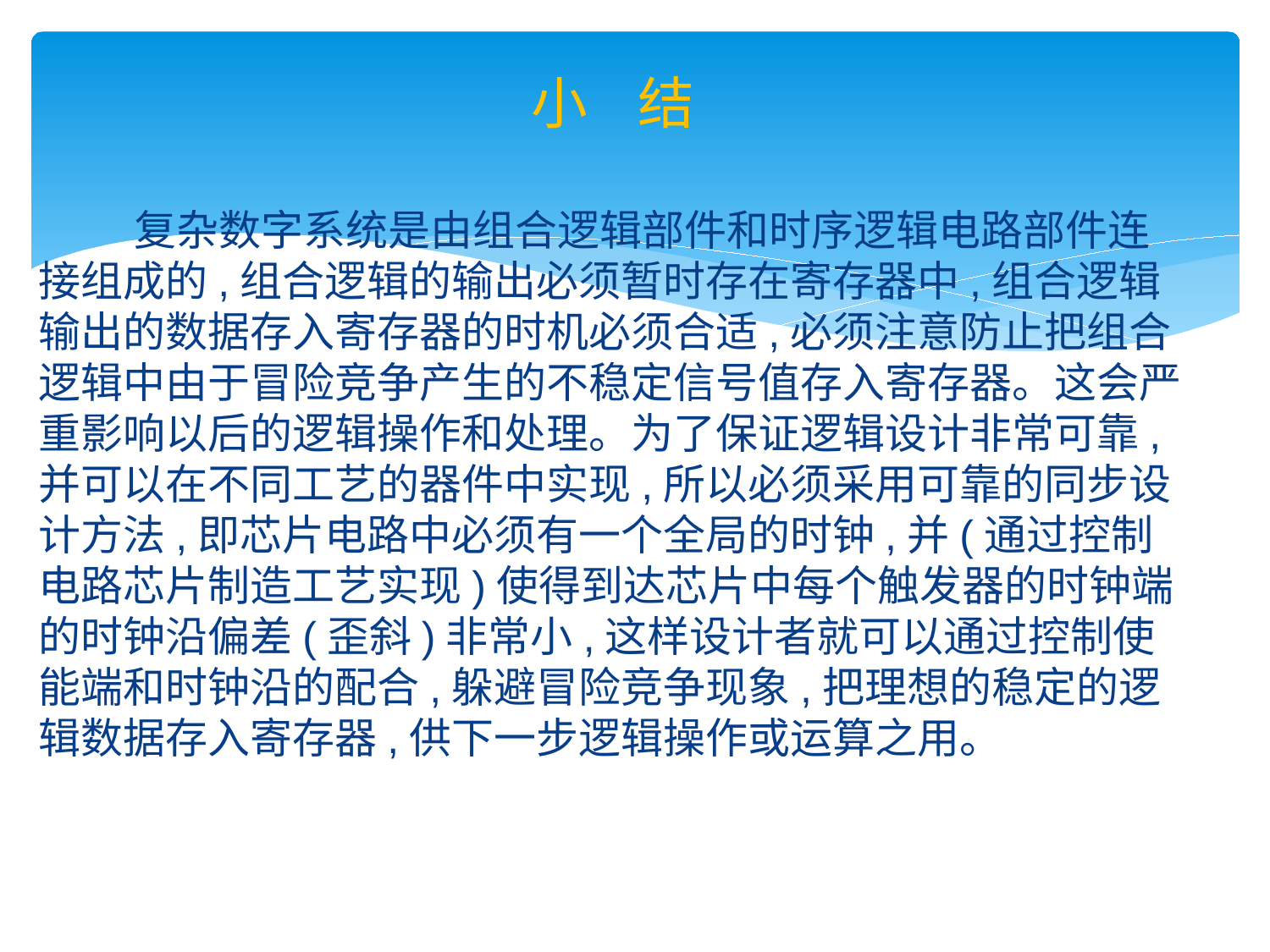

小    结

         复杂数字系统是由组合逻辑部件和时序逻辑电路部件连接组成的,组合逻辑的输出必须暂时存在寄存器中,组合逻辑输出的数据存入寄存器的时机必须合适,必须注意防止把组合逻辑中由于冒险竞争产生的不稳定信号值存入寄存器。这会严重影响以后的逻辑操作和处理。为了保证逻辑设计非常可靠,并可以在不同工艺的器件中实现,所以必须采用可靠的同步设计方法,即芯片电路中必须有一个全局的时钟,并(通过控制电路芯片制造工艺实现)使得到达芯片中每个触发器的时钟端的时钟沿偏差(歪斜)非常小,这样设计者就可以通过控制使能端和时钟沿的配合,躲避冒险竞争现象,把理想的稳定的逻辑数据存入寄存器,供下一步逻辑操作或运算之用。